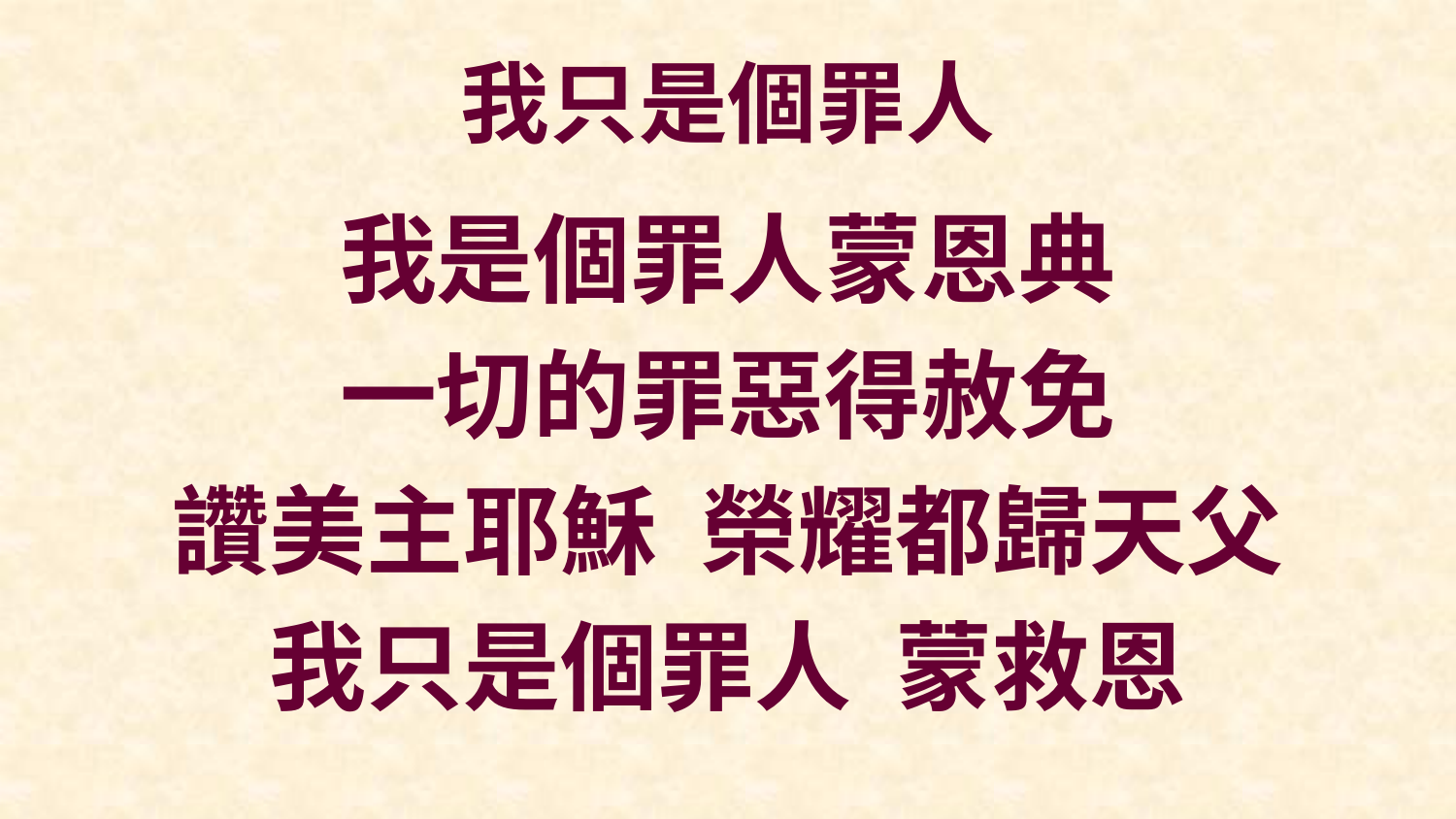

# 我只是個罪人
我是個罪人蒙恩典
一切的罪惡得赦免
讚美主耶穌  榮耀都歸天父
我只是個罪人  蒙救恩